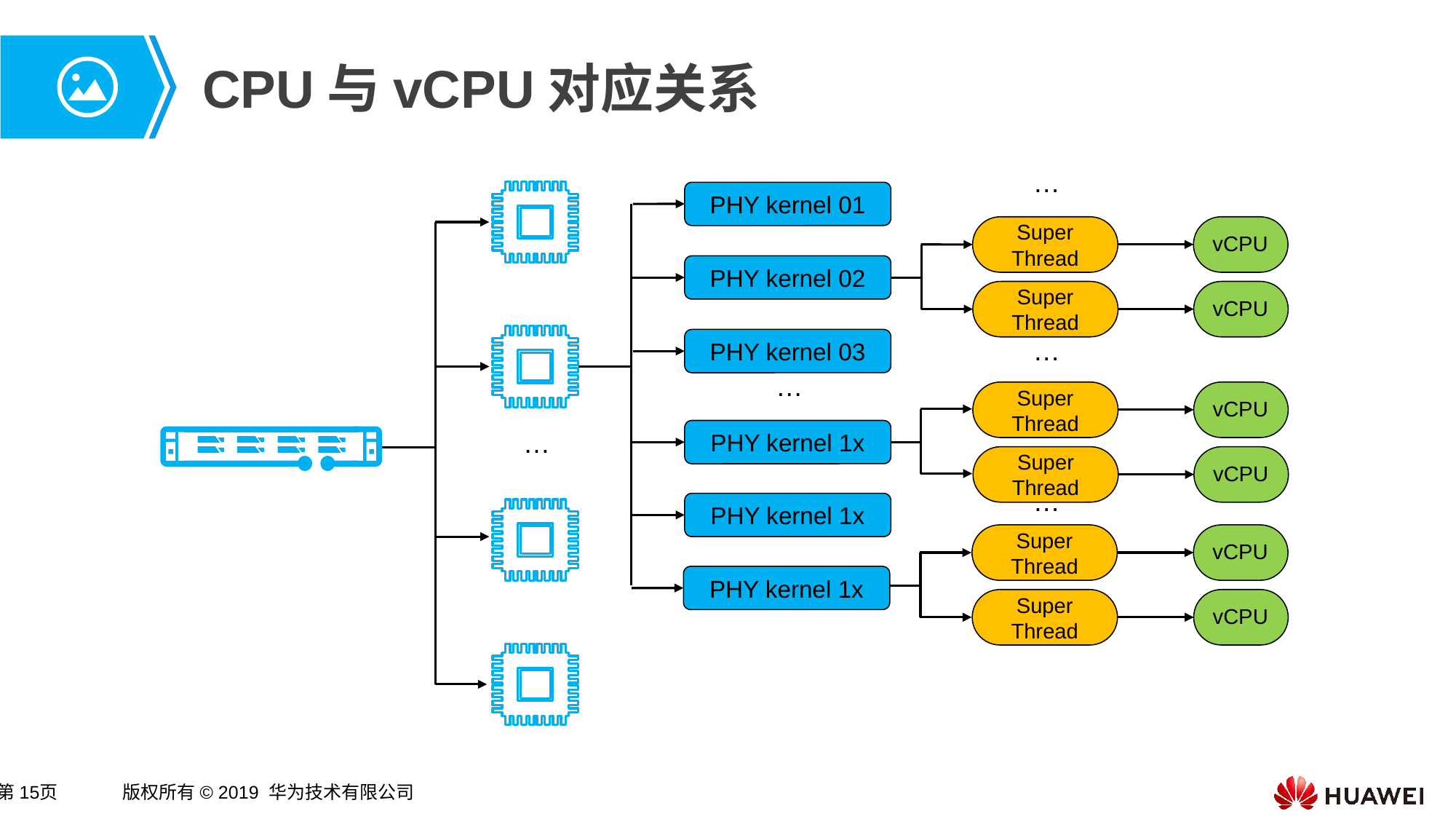

# CPU与vCPU对应关系
…

PHY kernel 01
Super
Thread
vCPU
PHY kernel 02
Super
Thread
vCPU

…
PHY kernel 03
…
Super
Thread
vCPU
PHY kernel 1x
…

Super
Thread
vCPU
…
PHY kernel 1x

Super
Thread
vCPU
PHY kernel 1x
Super
Thread
vCPU